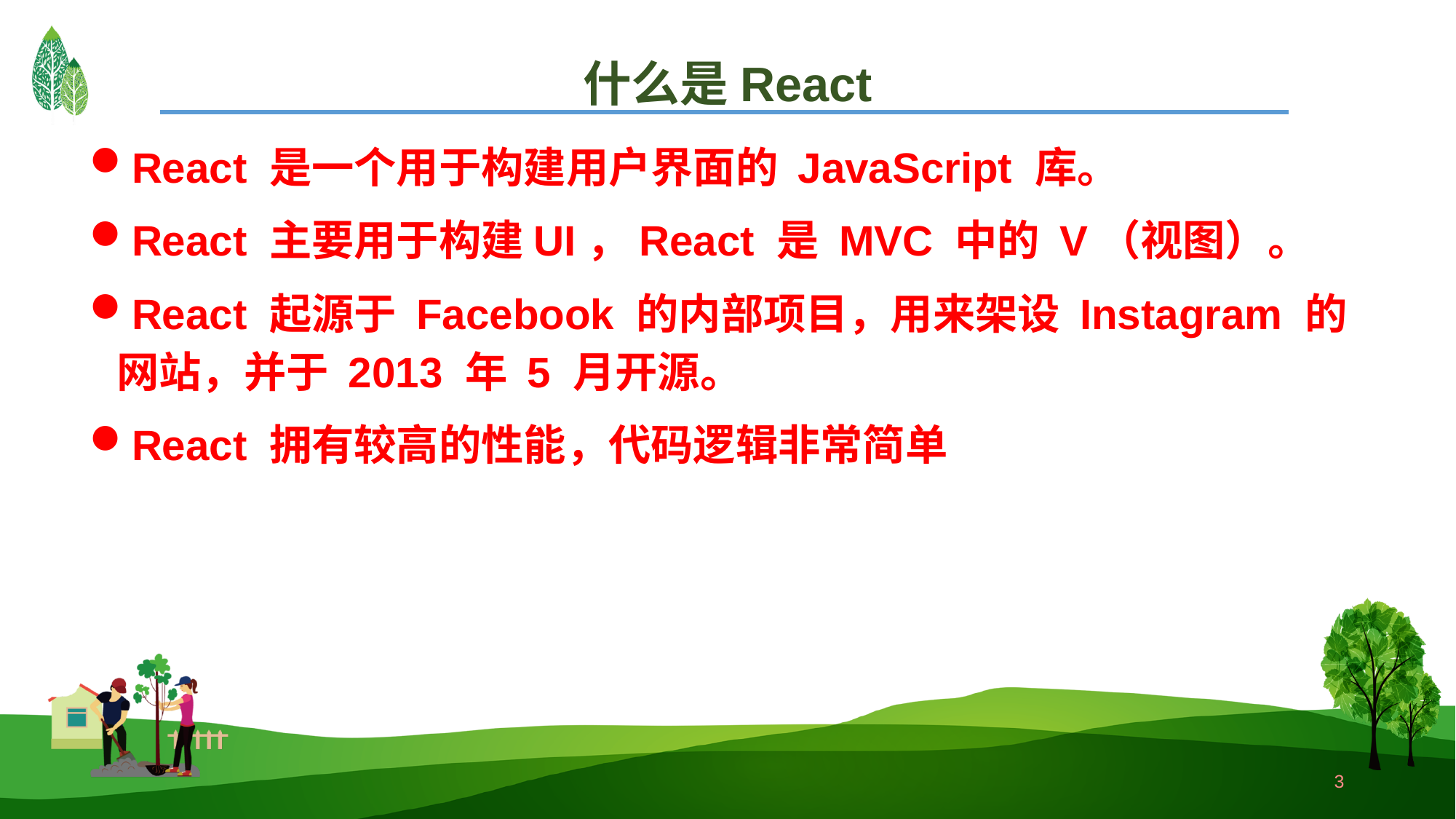

# 什么是React
React 是一个用于构建用户界面的 JavaScript 库。
React 主要用于构建UI，React 是 MVC 中的 V（视图）。
React 起源于 Facebook 的内部项目，用来架设 Instagram 的网站，并于 2013 年 5 月开源。
React 拥有较高的性能，代码逻辑非常简单

3